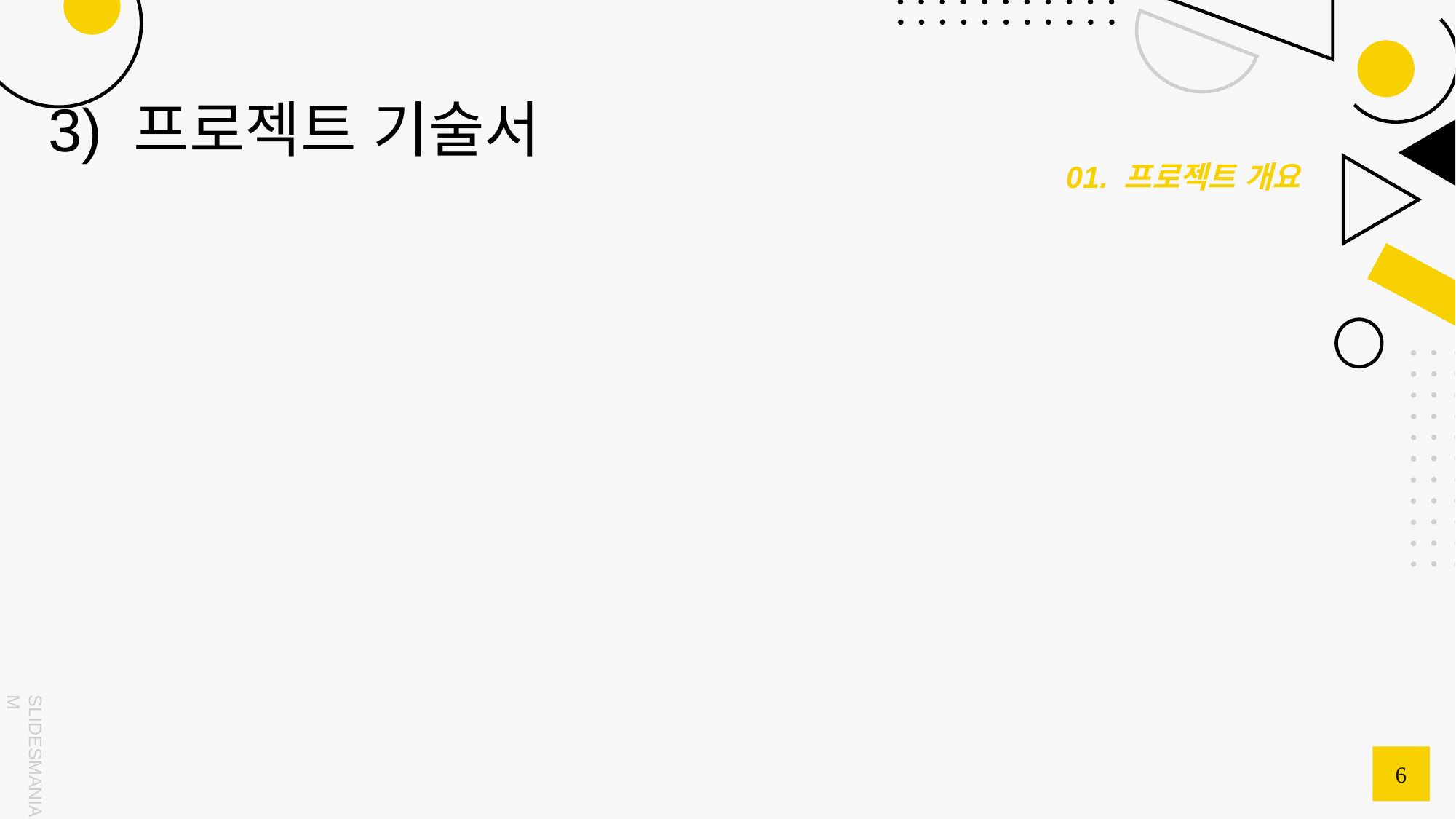

# 3) 프로젝트 기술서
01. 프로젝트 개요

6